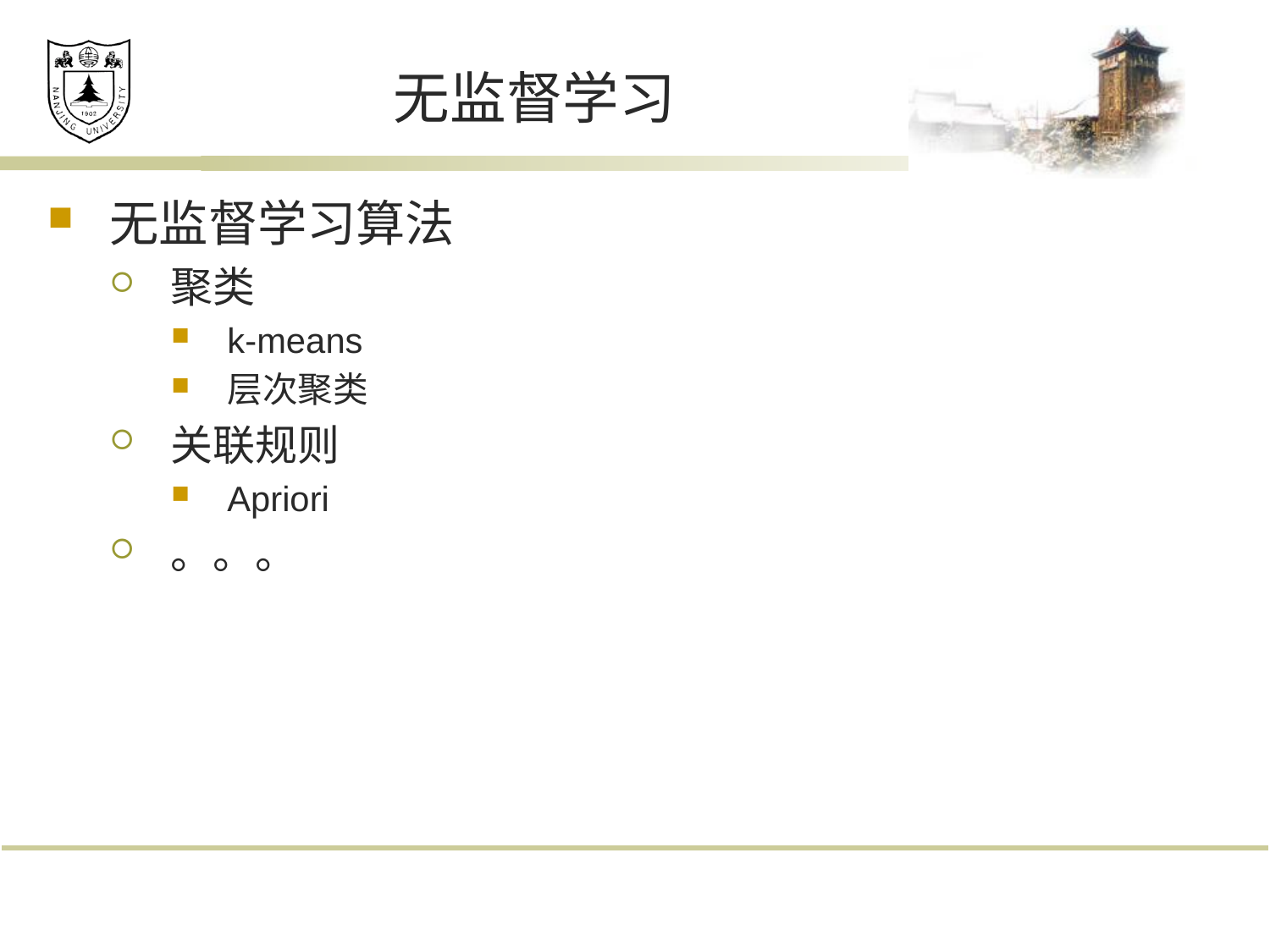

# 无监督学习
无监督学习算法
聚类
k-means
层次聚类
关联规则
Apriori
。。。